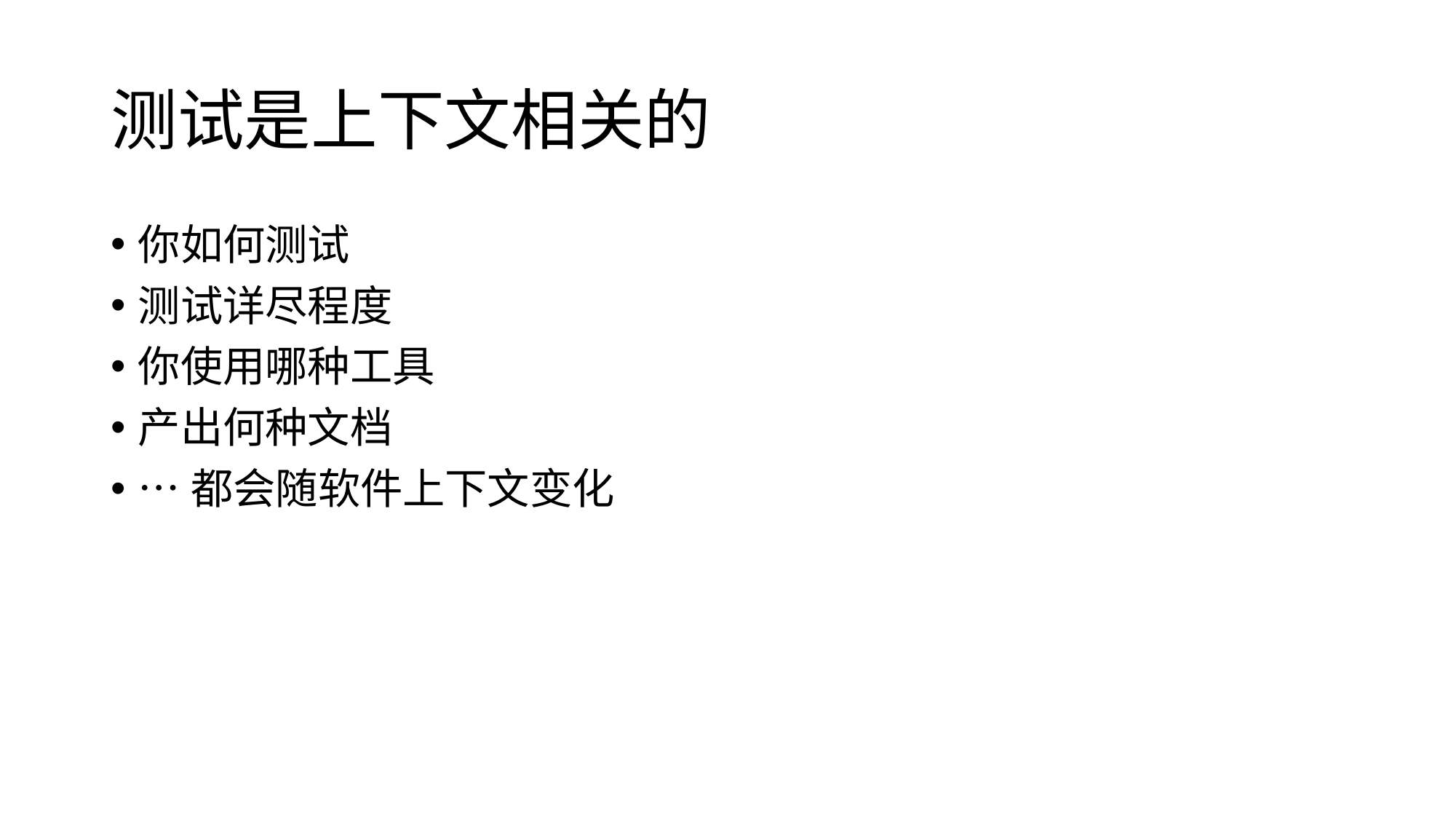

# 测试是上下文相关的
你如何测试
测试详尽程度
你使用哪种工具
产出何种文档
…都会随软件上下文变化